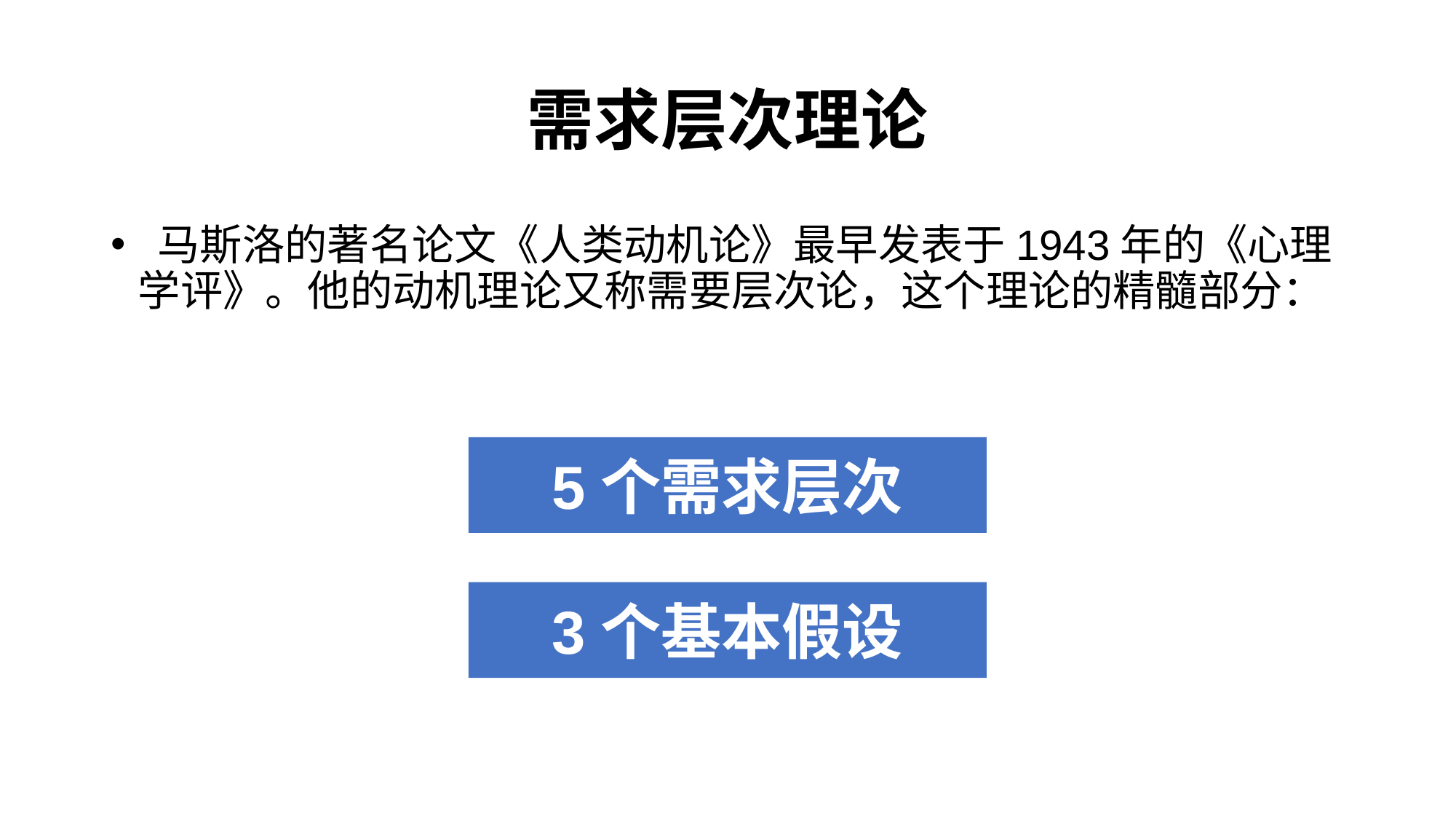

# 需求层次理论
 马斯洛的著名论文《人类动机论》最早发表于1943年的《心理学评》。他的动机理论又称需要层次论，这个理论的精髓部分：

5个需求层次
3个基本假设